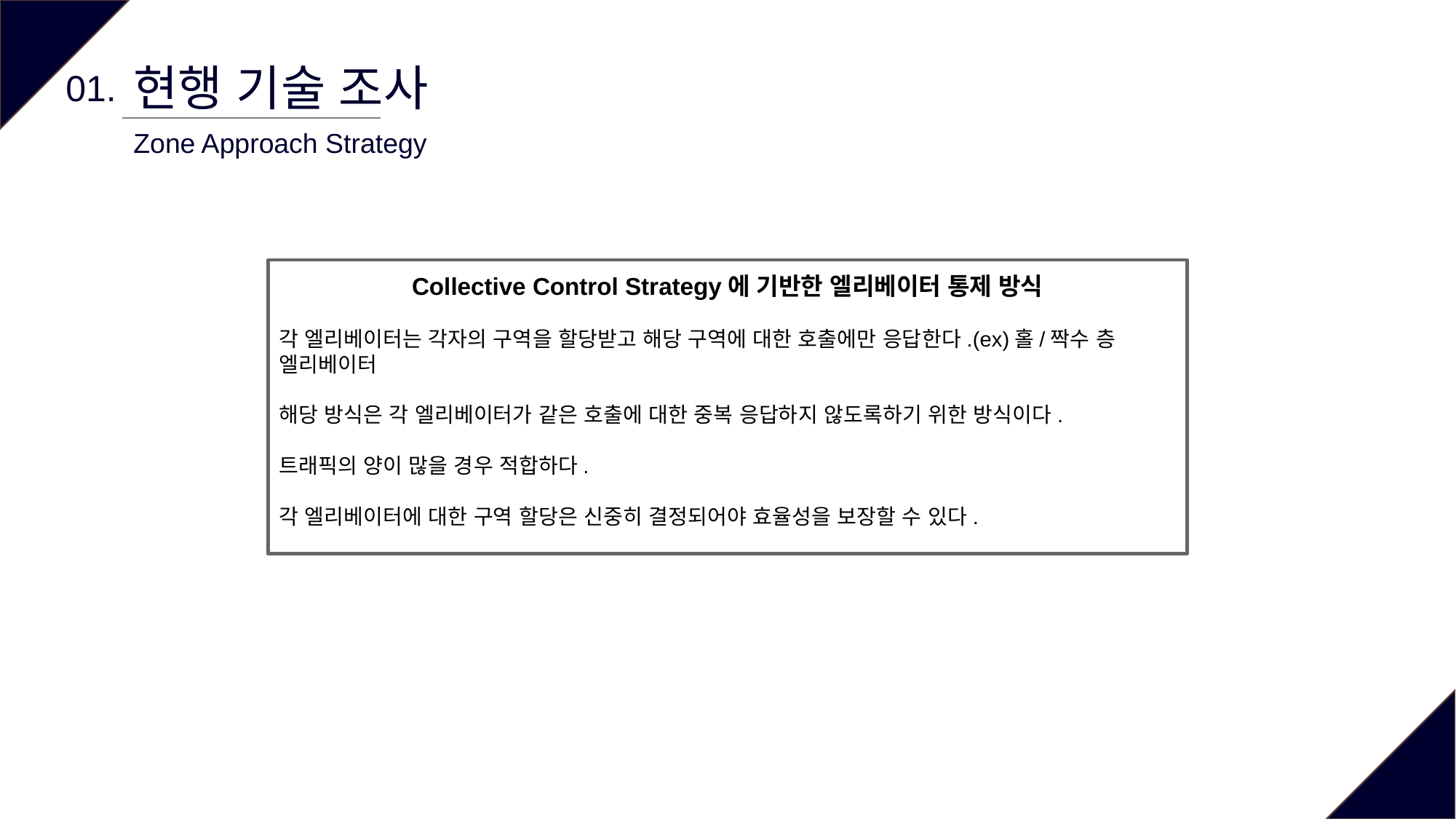

현행 기술 조사
01.
Zone Approach Strategy
Collective Control Strategy에 기반한 엘리베이터 통제 방식

각 엘리베이터는 각자의 구역을 할당받고 해당 구역에 대한 호출에만 응답한다.(ex)홀/짝수 층 엘리베이터

해당 방식은 각 엘리베이터가 같은 호출에 대한 중복 응답하지 않도록하기 위한 방식이다.

트래픽의 양이 많을 경우 적합하다.

각 엘리베이터에 대한 구역 할당은 신중히 결정되어야 효율성을 보장할 수 있다.